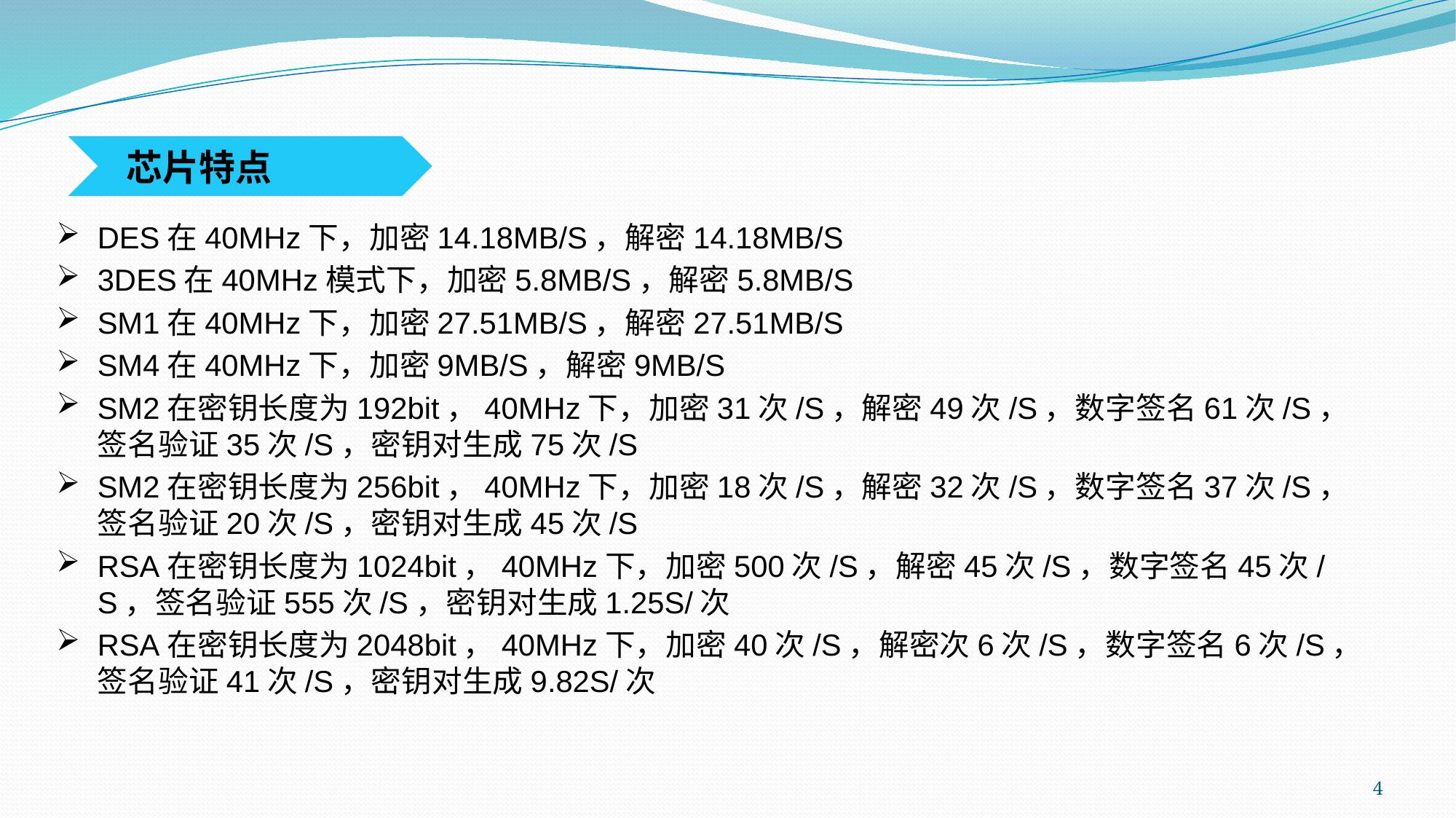

芯片特点
DES在40MHz下，加密14.18MB/S，解密14.18MB/S
3DES在40MHz模式下，加密5.8MB/S，解密5.8MB/S
SM1在40MHz下，加密27.51MB/S，解密27.51MB/S
SM4在40MHz下，加密9MB/S，解密9MB/S
SM2在密钥长度为192bit，40MHz下，加密31次/S，解密49次/S，数字签名61次/S，签名验证35次/S，密钥对生成75次/S
SM2在密钥长度为256bit，40MHz下，加密18次/S，解密32次/S，数字签名37次/S，签名验证20次/S，密钥对生成45次/S
RSA在密钥长度为1024bit，40MHz下，加密500次/S，解密45次/S，数字签名45次/S，签名验证555次/S，密钥对生成1.25S/次
RSA在密钥长度为2048bit，40MHz下，加密40次/S，解密次6次/S，数字签名6次/S，签名验证41次/S，密钥对生成9.82S/次
4